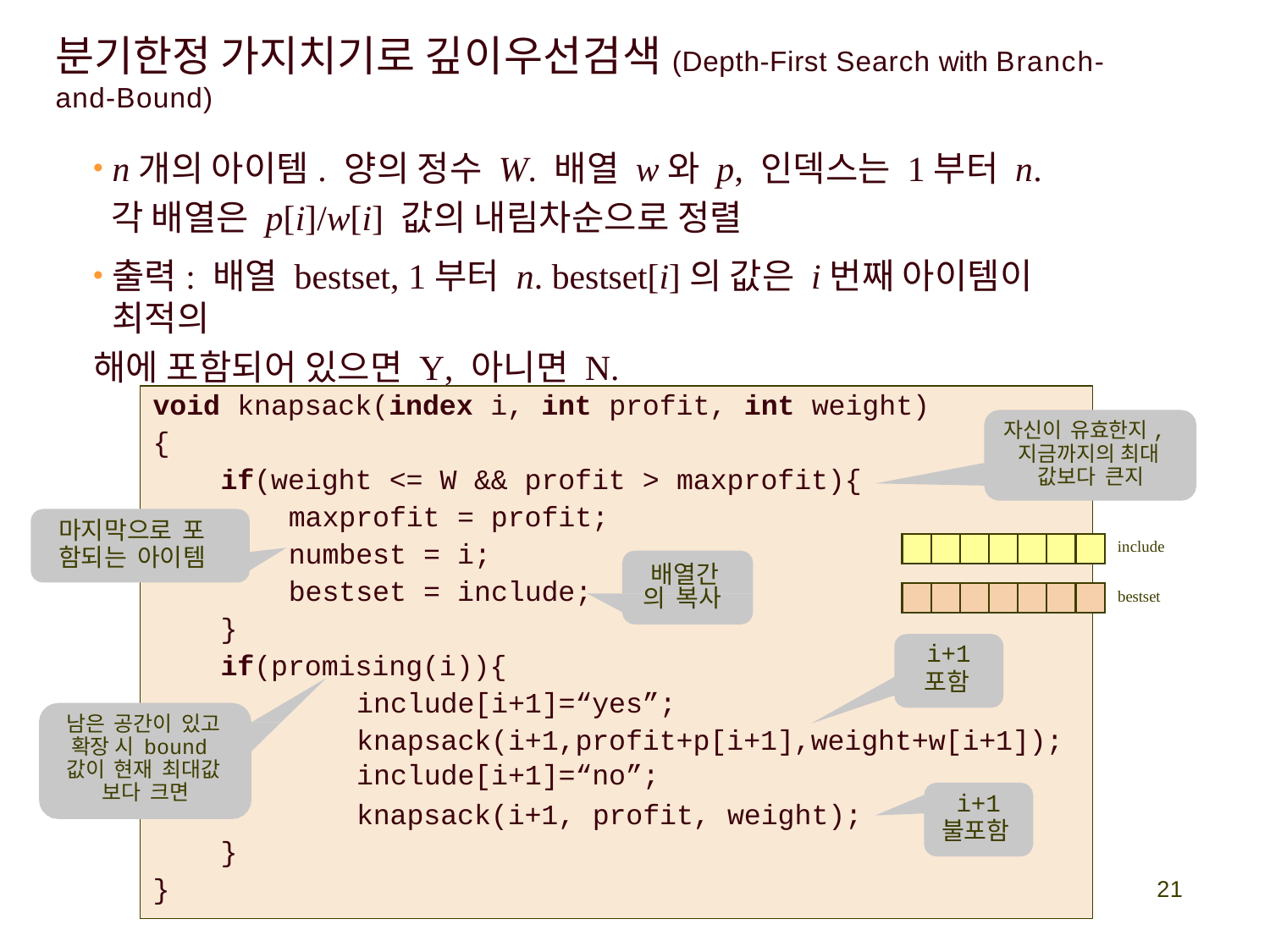

# 분기한정 가지치기로 깊이우선검색(Depth-First Search with Branch-
and-Bound)
n개의 아이템. 양의 정수 W. 배열 w와 p, 인덱스는 1부터 n.
각 배열은 p[i]/w[i] 값의 내림차순으로 정렬
출력: 배열 bestset, 1부터 n. bestset[i]의 값은 i번째 아이템이 최적의
해에 포함되어 있으면 Y, 아니면 N.
void knapsack(index i, int profit, int weight)
{
if(weight <= W && profit > maxprofit){

자신이 유효한지,  지금까지의 최대  값보다 큰지
maxprofit = profit;

마지막으로 포  함되는 아이템

numbest = i;
include

배열간
bestset = include;
의 복사
bestset
}
if(promising(i)){

i+1
포함

include[i+1]=“yes”;
남은 공간이 있고  확장 시 bound  값이 현재 최대값  보다 크면
knapsack(i+1,profit+p[i+1],weight+w[i+1]);
include[i+1]=“no”;
i+1

knapsack(i+1, profit, weight);
불포함
}
}
21